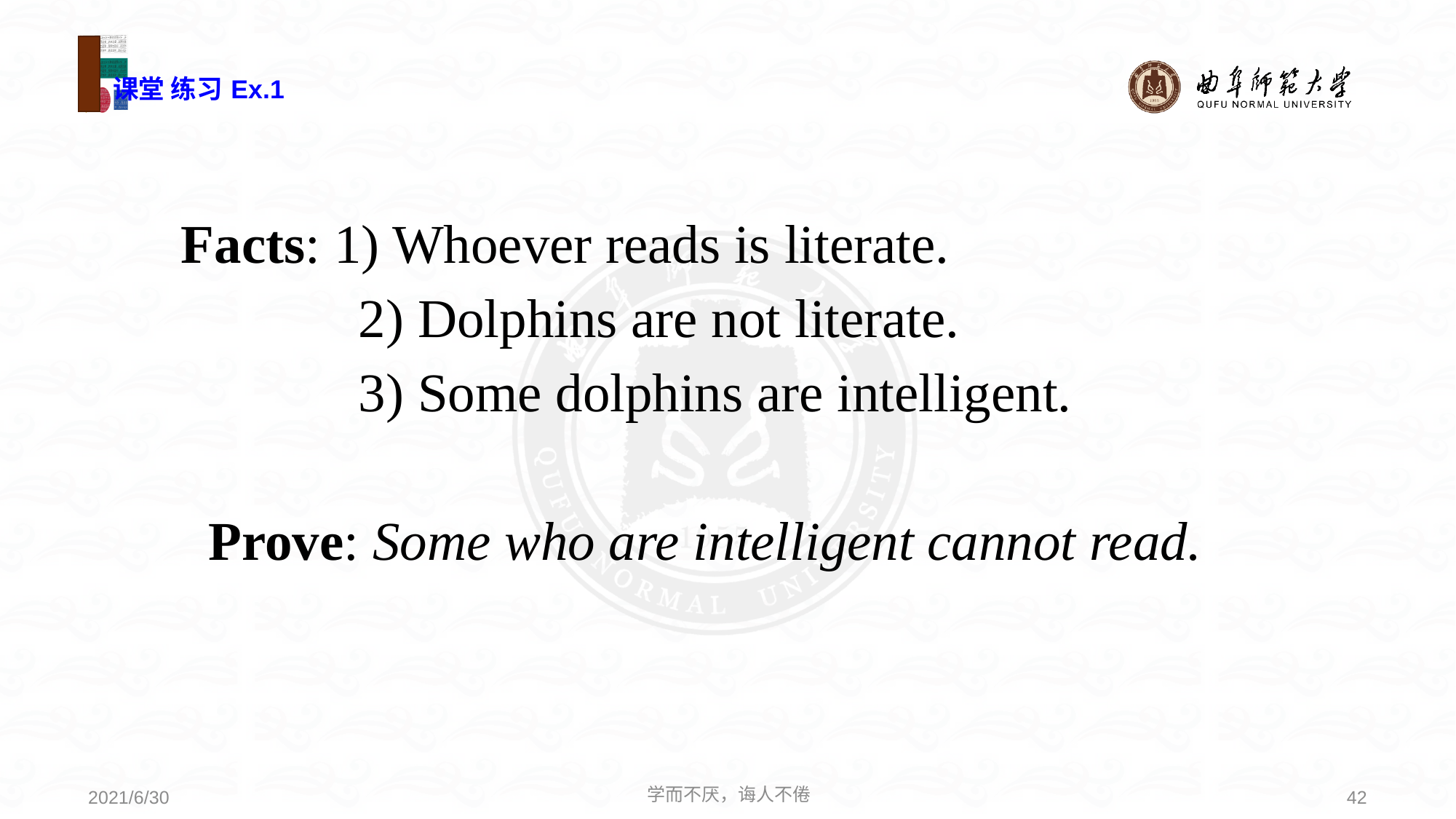

# 课堂 练习 Ex.1

	Facts: 1) Whoever reads is literate.
               2) Dolphins are not literate.
               3) Some dolphins are intelligent.

    Prove: Some who are intelligent cannot read.

学而不厌，诲人不倦
42
2021/6/30